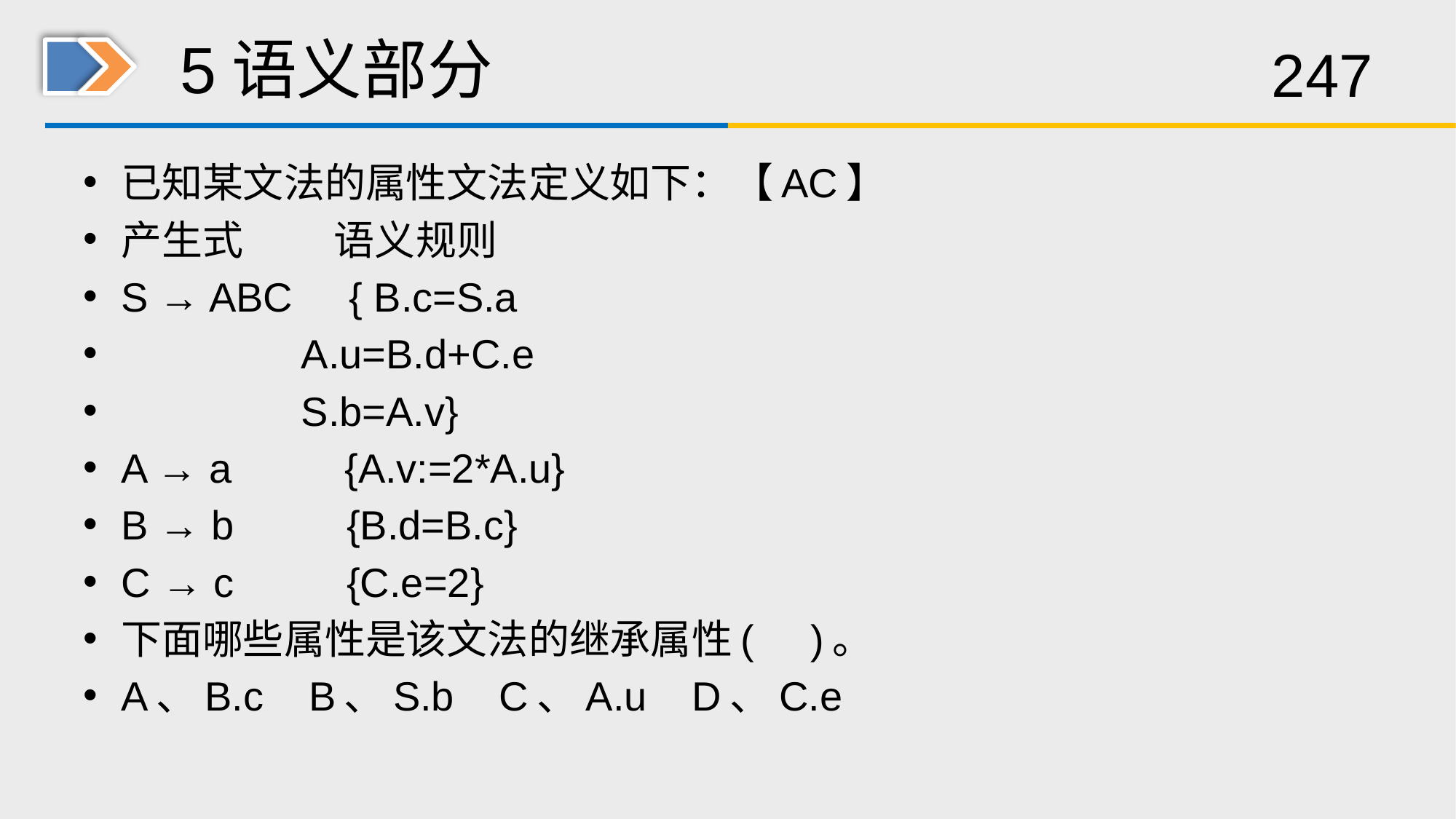

# 5语义部分
247
已知某文法的属性文法定义如下：【AC】
产生式          语义规则
S → ABC     { B.c=S.a
                A.u=B.d+C.e
                S.b=A.v}
A → a          {A.v:=2*A.u}
B → b          {B.d=B.c}
C → c          {C.e=2}
下面哪些属性是该文法的继承属性(     )。
A、B.c    B、S.b    C、A.u    D、C.e